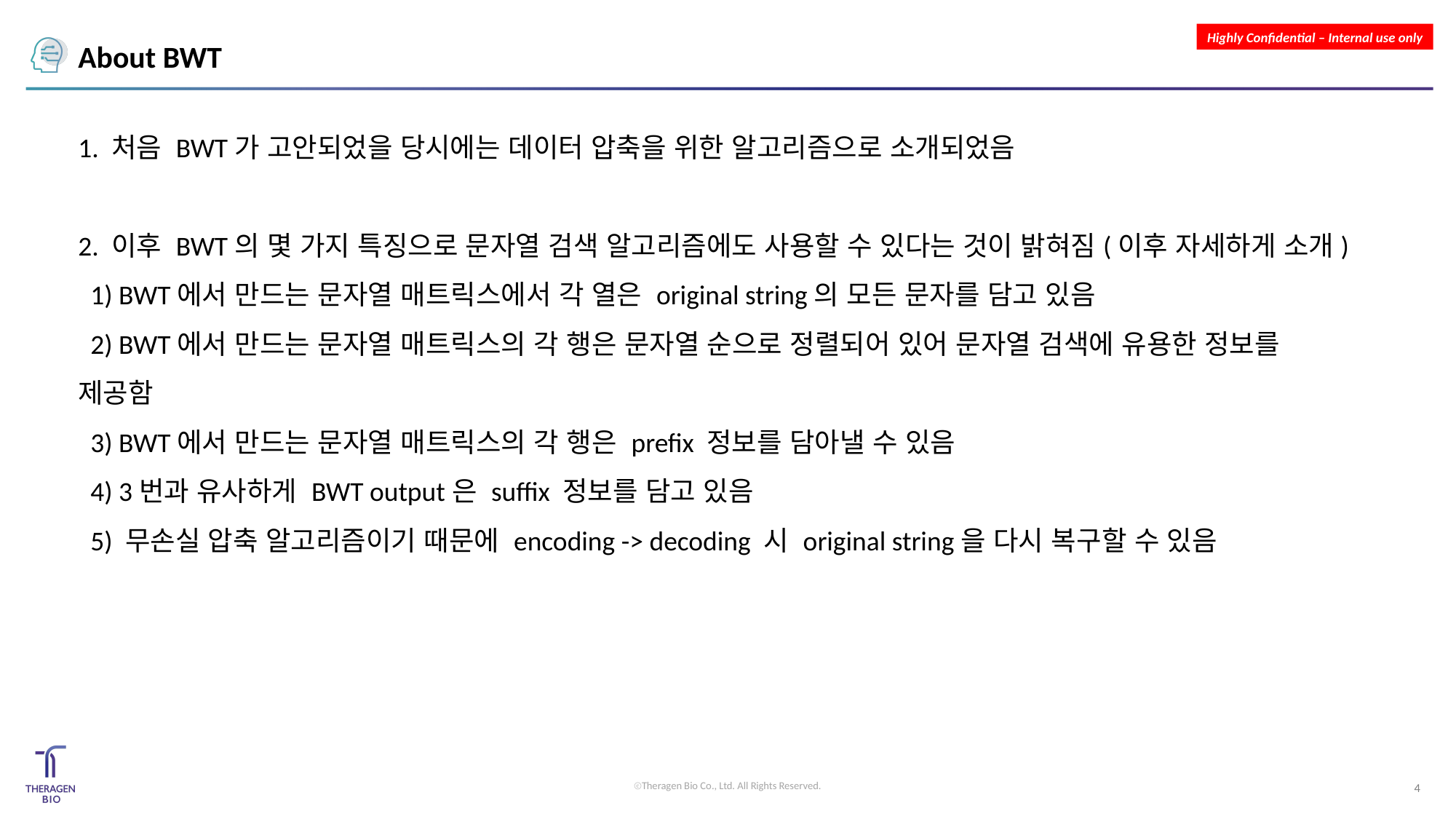

# About BWT
1. 처음 BWT가 고안되었을 당시에는 데이터 압축을 위한 알고리즘으로 소개되었음

2. 이후 BWT의 몇 가지 특징으로 문자열 검색 알고리즘에도 사용할 수 있다는 것이 밝혀짐(이후 자세하게 소개)
  1) BWT에서 만드는 문자열 매트릭스에서 각 열은 original string의 모든 문자를 담고 있음
  2) BWT에서 만드는 문자열 매트릭스의 각 행은 문자열 순으로 정렬되어 있어 문자열 검색에 유용한 정보를 제공함
  3) BWT에서 만드는 문자열 매트릭스의 각 행은 prefix 정보를 담아낼 수 있음
  4) 3번과 유사하게 BWT output은 suffix 정보를 담고 있음
  5) 무손실 압축 알고리즘이기 때문에 encoding -> decoding 시 original string을 다시 복구할 수 있음
4